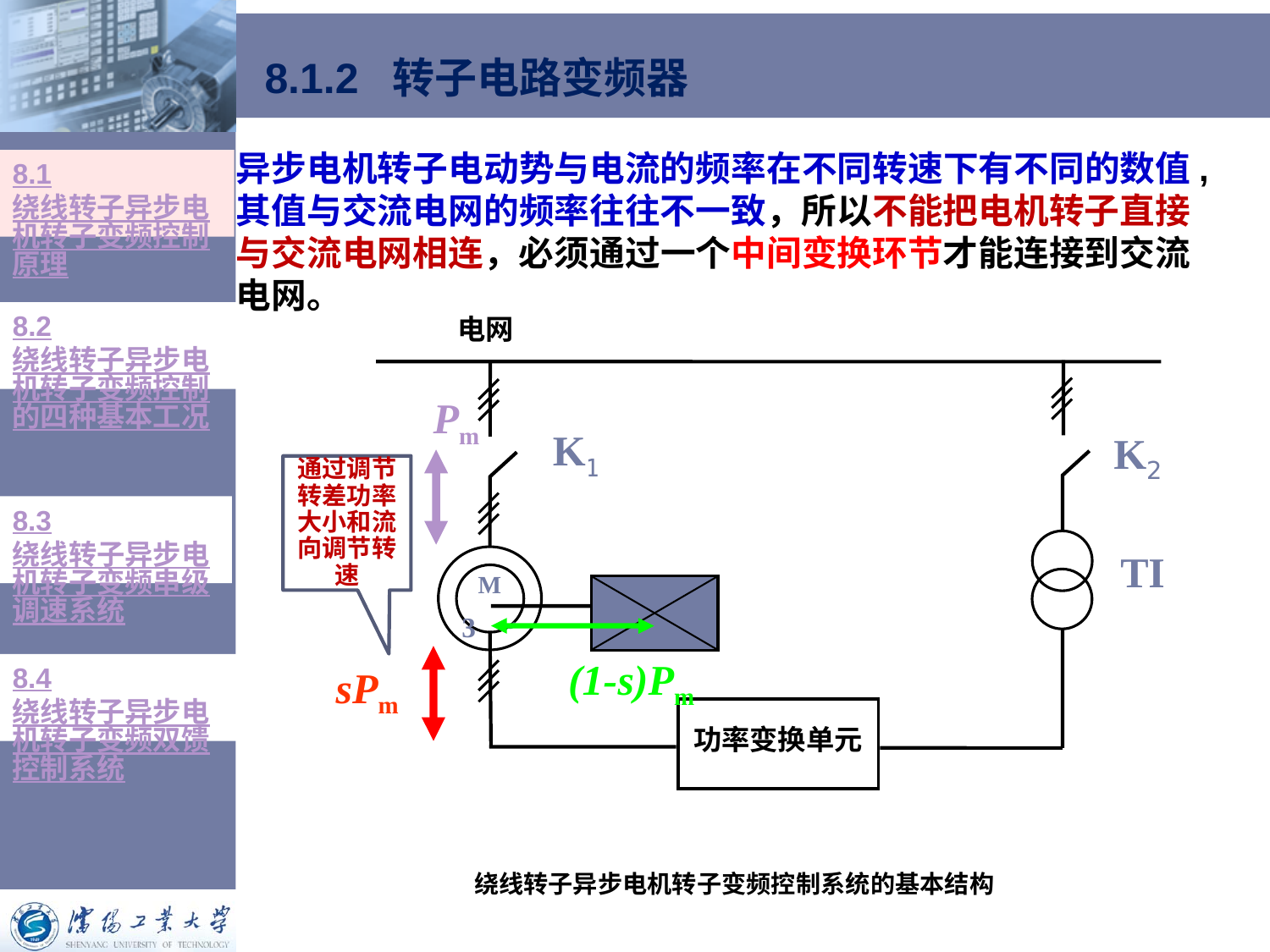

# 8.1.2  转子电路变频器
异步电机转子电动势与电流的频率在不同转速下有不同的数值,其值与交流电网的频率往往不一致，所以不能把电机转子直接与交流电网相连，必须通过一个中间变换环节才能连接到交流电网。
8.1绕线转子异步电机转子变频控制原理
8.2绕线转子异步电机转子变频控制的四种基本工况
电网

K1
K2

TI

M
3 ~

功率变换单元

Pm

通过调节转差功率大小和流向调节转速
8.3绕线转子异步电机转子变频串级调速系统

(1-s)Pm

8.4绕线转子异步电机转子变频双馈控制系统
sPm
绕线转子异步电机转子变频控制系统的基本结构